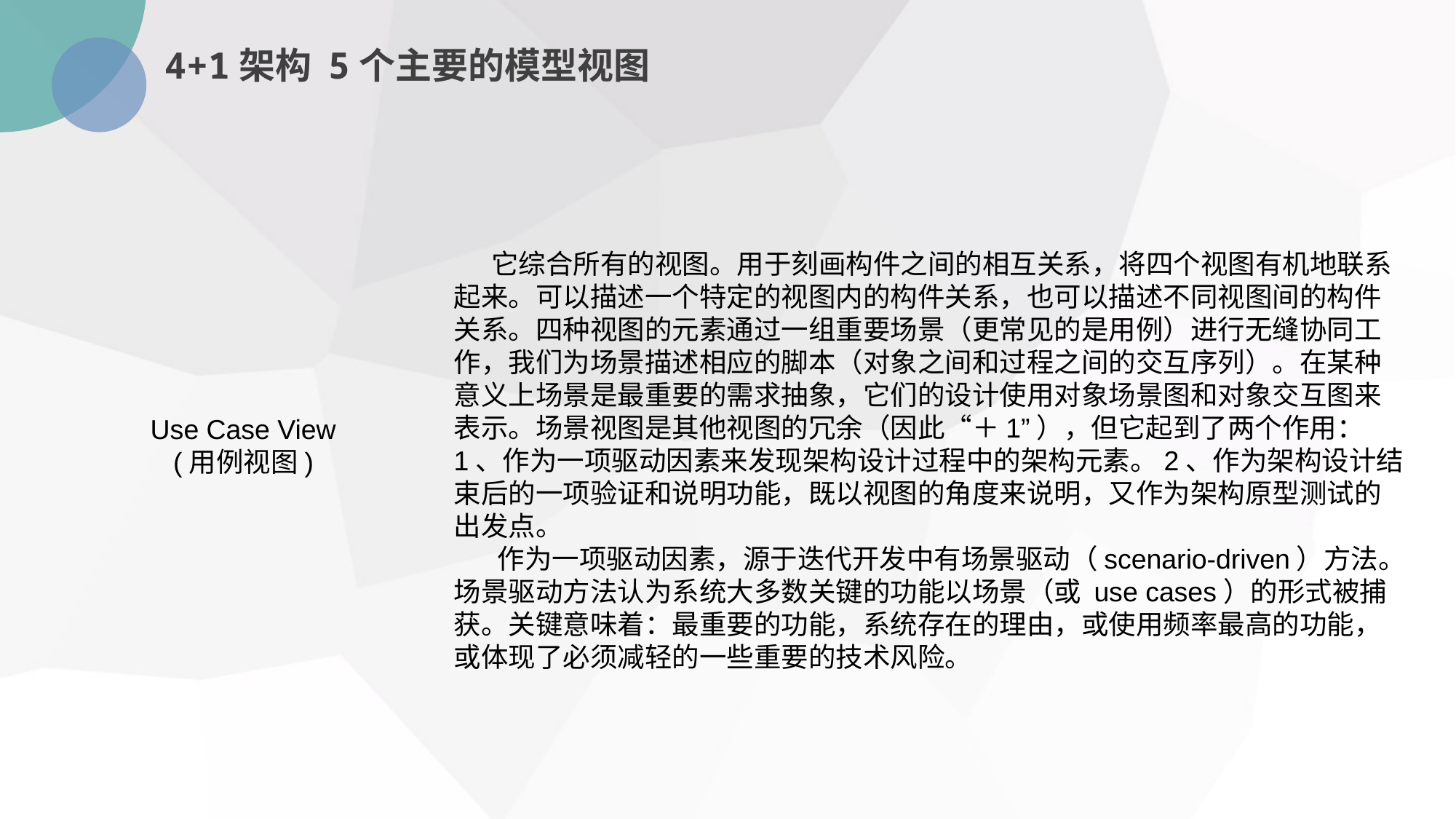

4+1架构 5个主要的模型视图
     它综合所有的视图。用于刻画构件之间的相互关系，将四个视图有机地联系起来。可以描述一个特定的视图内的构件关系，也可以描述不同视图间的构件关系。四种视图的元素通过一组重要场景（更常见的是用例）进行无缝协同工作，我们为场景描述相应的脚本（对象之间和过程之间的交互序列）。在某种意义上场景是最重要的需求抽象，它们的设计使用对象场景图和对象交互图来表示。场景视图是其他视图的冗余（因此“＋1”），但它起到了两个作用：1、作为一项驱动因素来发现架构设计过程中的架构元素。2、作为架构设计结束后的一项验证和说明功能，既以视图的角度来说明，又作为架构原型测试的出发点。
      作为一项驱动因素，源于迭代开发中有场景驱动（scenario-driven）方法。场景驱动方法认为系统大多数关键的功能以场景（或 use cases）的形式被捕获。关键意味着：最重要的功能，系统存在的理由，或使用频率最高的功能，或体现了必须减轻的一些重要的技术风险。
Use Case View
   (用例视图)